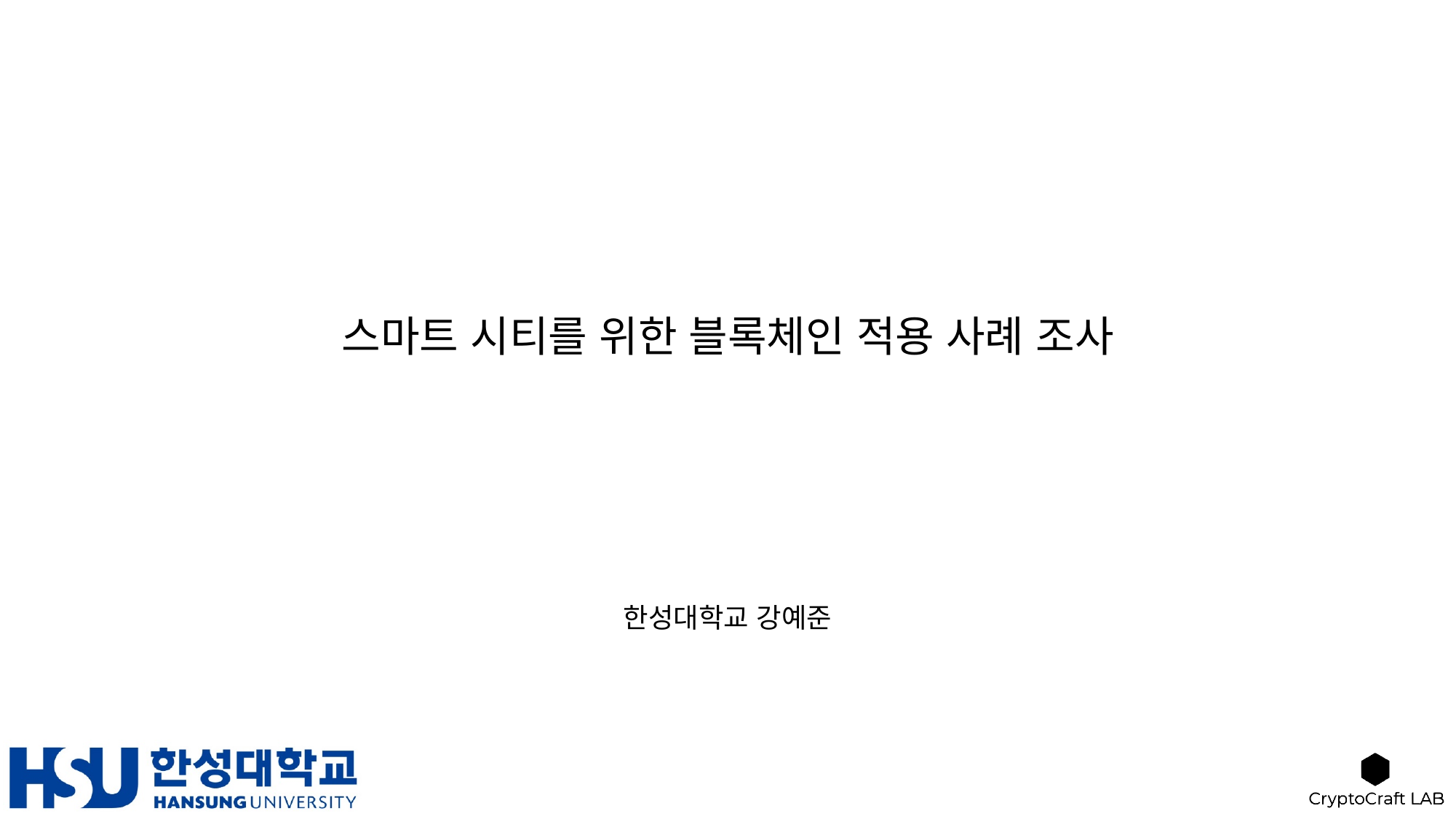

# 스마트 시티를 위한 블록체인 적용 사례 조사
한성대학교 강예준